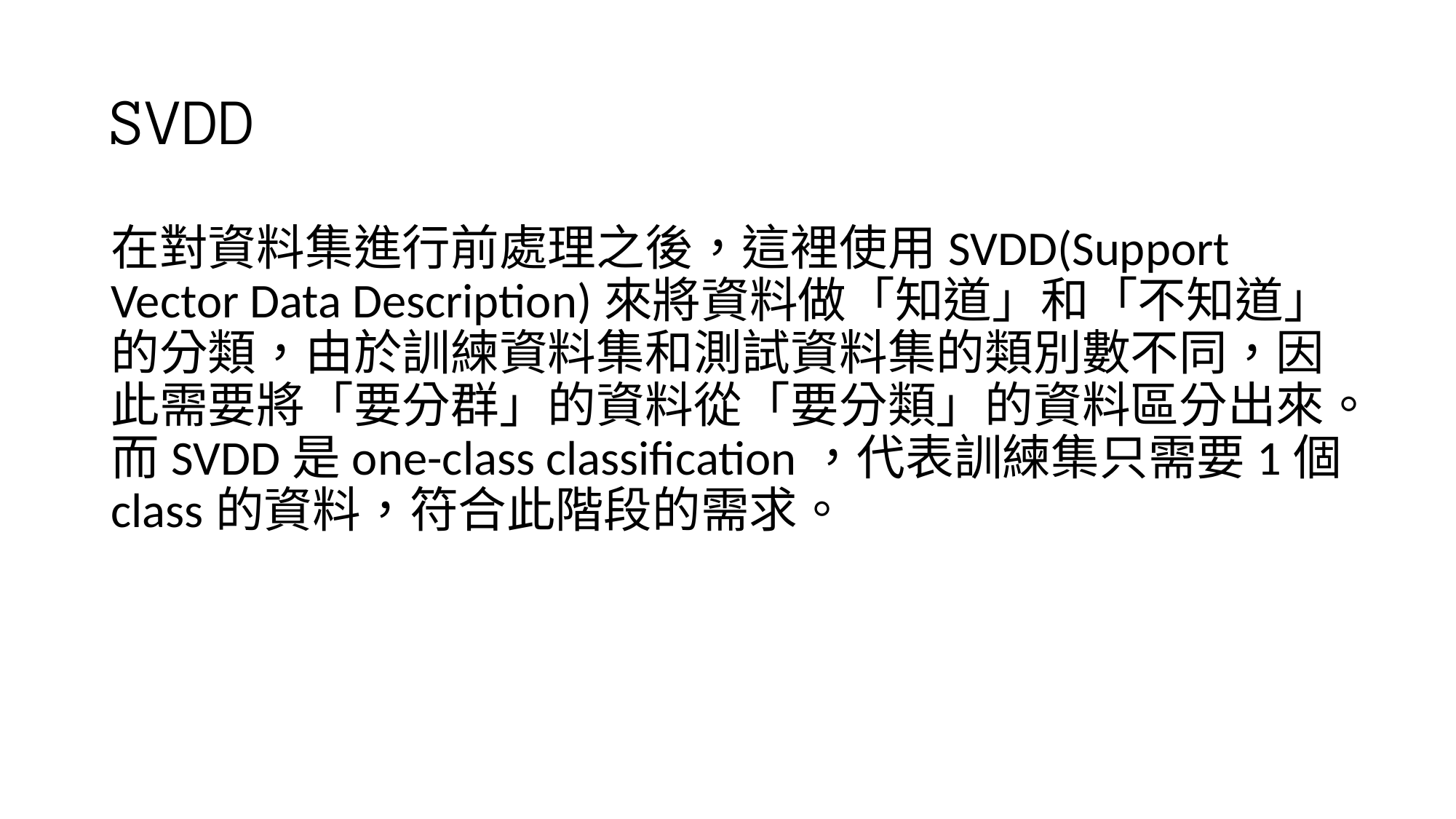

# SVDD
在對資料集進行前處理之後，這裡使用SVDD(Support Vector Data Description)來將資料做「知道」和「不知道」的分類，由於訓練資料集和測試資料集的類別數不同，因此需要將「要分群」的資料從「要分類」的資料區分出來。而SVDD是one-class classification，代表訓練集只需要1個class的資料，符合此階段的需求。